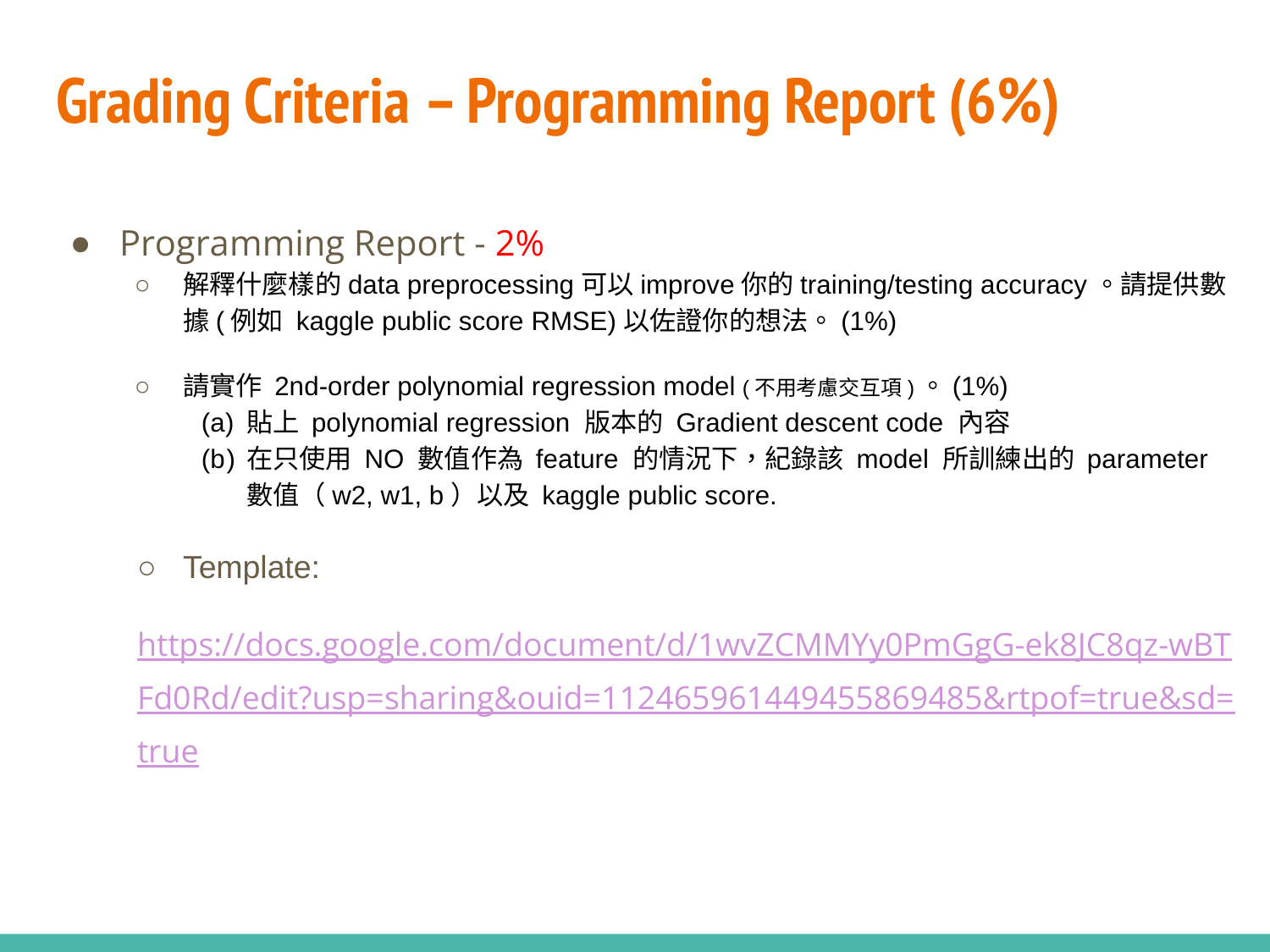

# Grading Criteria – Programming Report (6%)
Programming Report - 2%
解釋什麼樣的data preprocessing可以improve你的training/testing accuracy。請提供數據(例如 kaggle public score RMSE)以佐證你的想法。(1%)
請實作 2nd-order polynomial regression model (不用考慮交互項)。(1%)
貼上 polynomial regression 版本的 Gradient descent code 內容
在只使用 NO 數值作為 feature 的情況下，紀錄該 model 所訓練出的 parameter 數值（w2, w1, b）以及 kaggle public score.
Template:
https://docs.google.com/document/d/1wvZCMMYy0PmGgG-ek8JC8qz-wBTFd0Rd/edit?usp=sharing&ouid=112465961449455869485&rtpof=true&sd=true